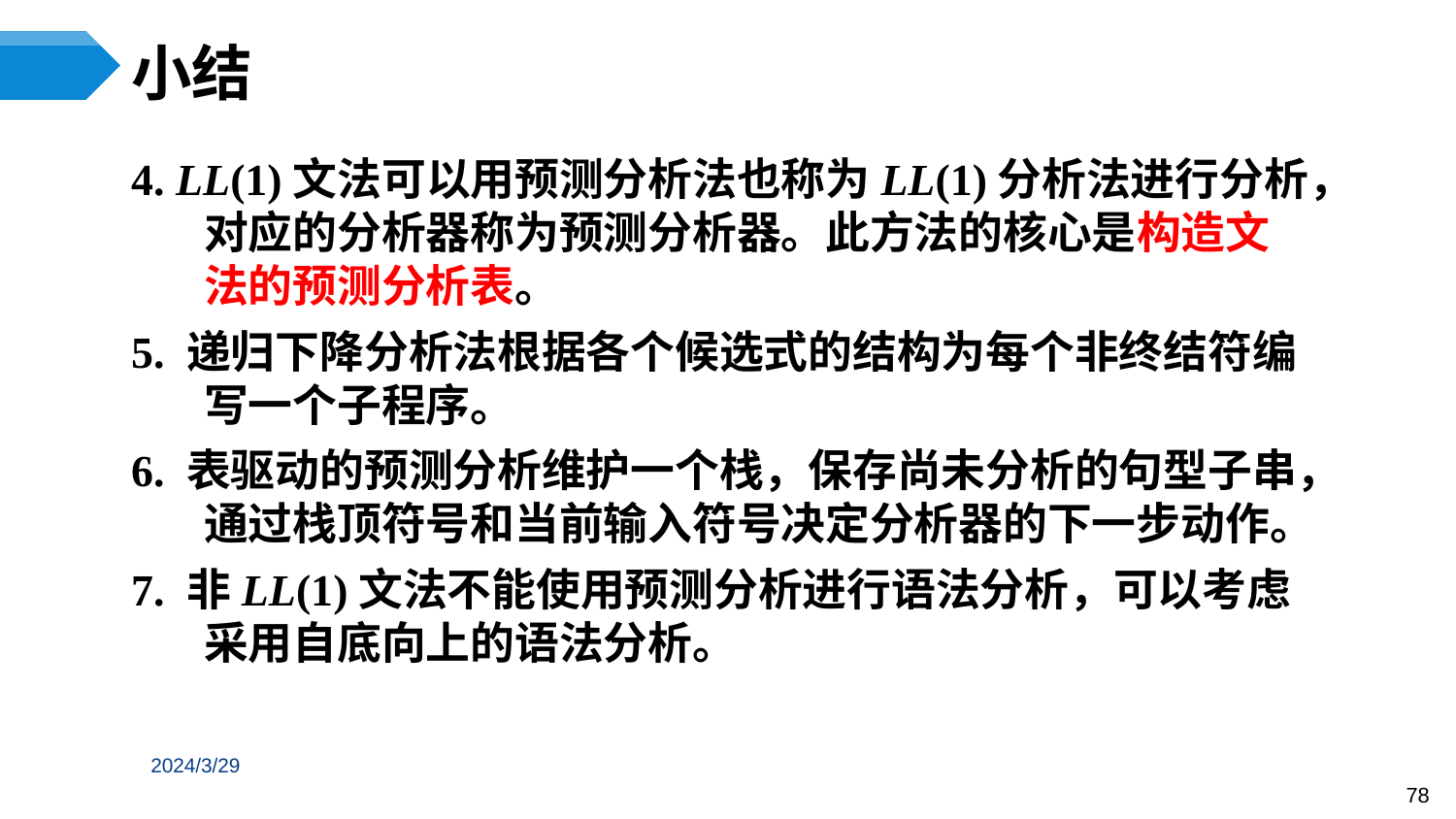

# 小结
4. LL(1)文法可以用预测分析法也称为LL(1)分析法进行分析，对应的分析器称为预测分析器。此方法的核心是构造文法的预测分析表。
5. 递归下降分析法根据各个候选式的结构为每个非终结符编写一个子程序。
6. 表驱动的预测分析维护一个栈，保存尚未分析的句型子串，通过栈顶符号和当前输入符号决定分析器的下一步动作。
7. 非LL(1)文法不能使用预测分析进行语法分析，可以考虑采用自底向上的语法分析。
2024/3/29
78